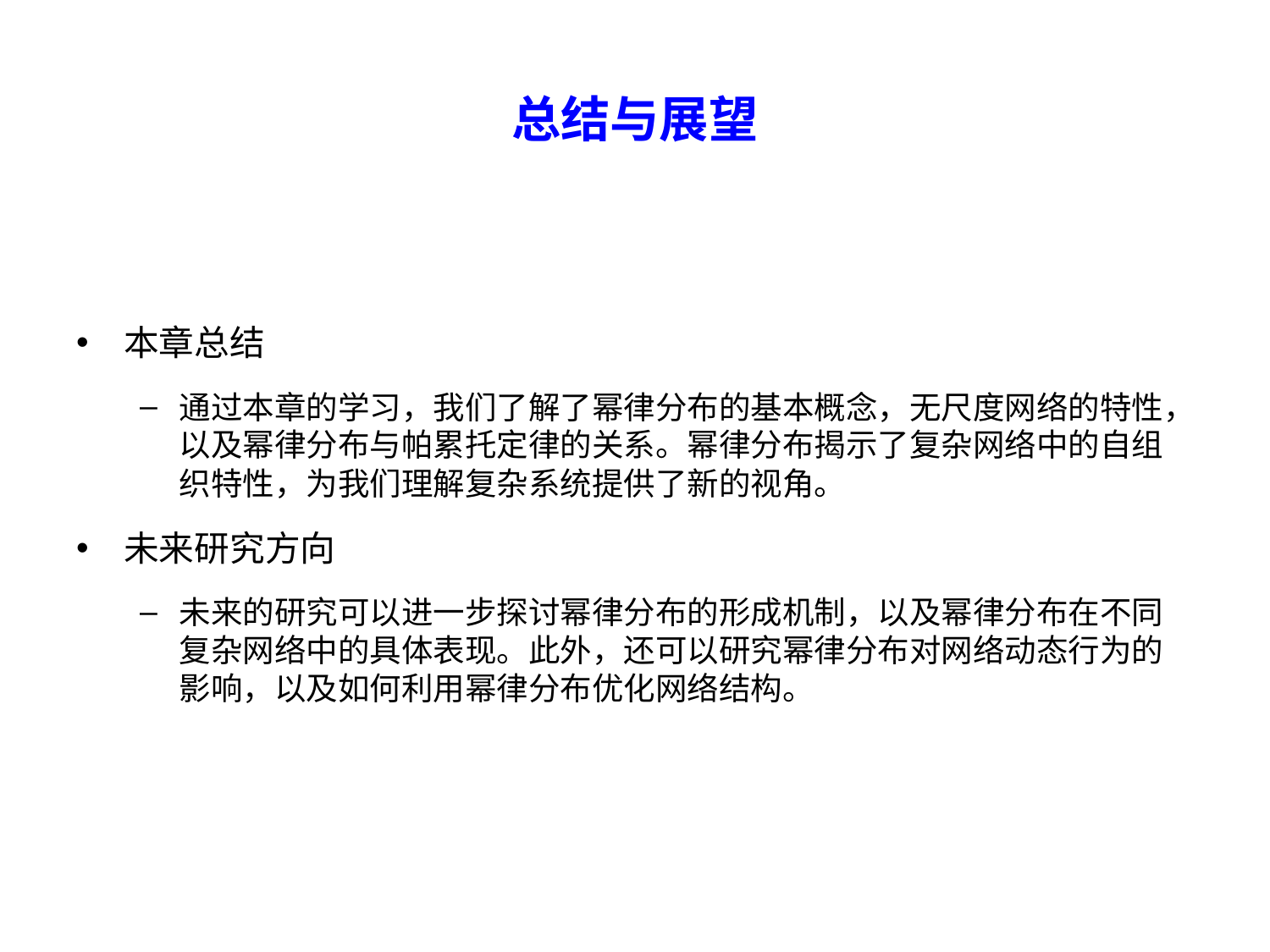

# 总结与展望

本章总结
通过本章的学习，我们了解了幂律分布的基本概念，无尺度网络的特性，以及幂律分布与帕累托定律的关系。幂律分布揭示了复杂网络中的自组织特性，为我们理解复杂系统提供了新的视角。
未来研究方向
未来的研究可以进一步探讨幂律分布的形成机制，以及幂律分布在不同复杂网络中的具体表现。此外，还可以研究幂律分布对网络动态行为的影响，以及如何利用幂律分布优化网络结构。